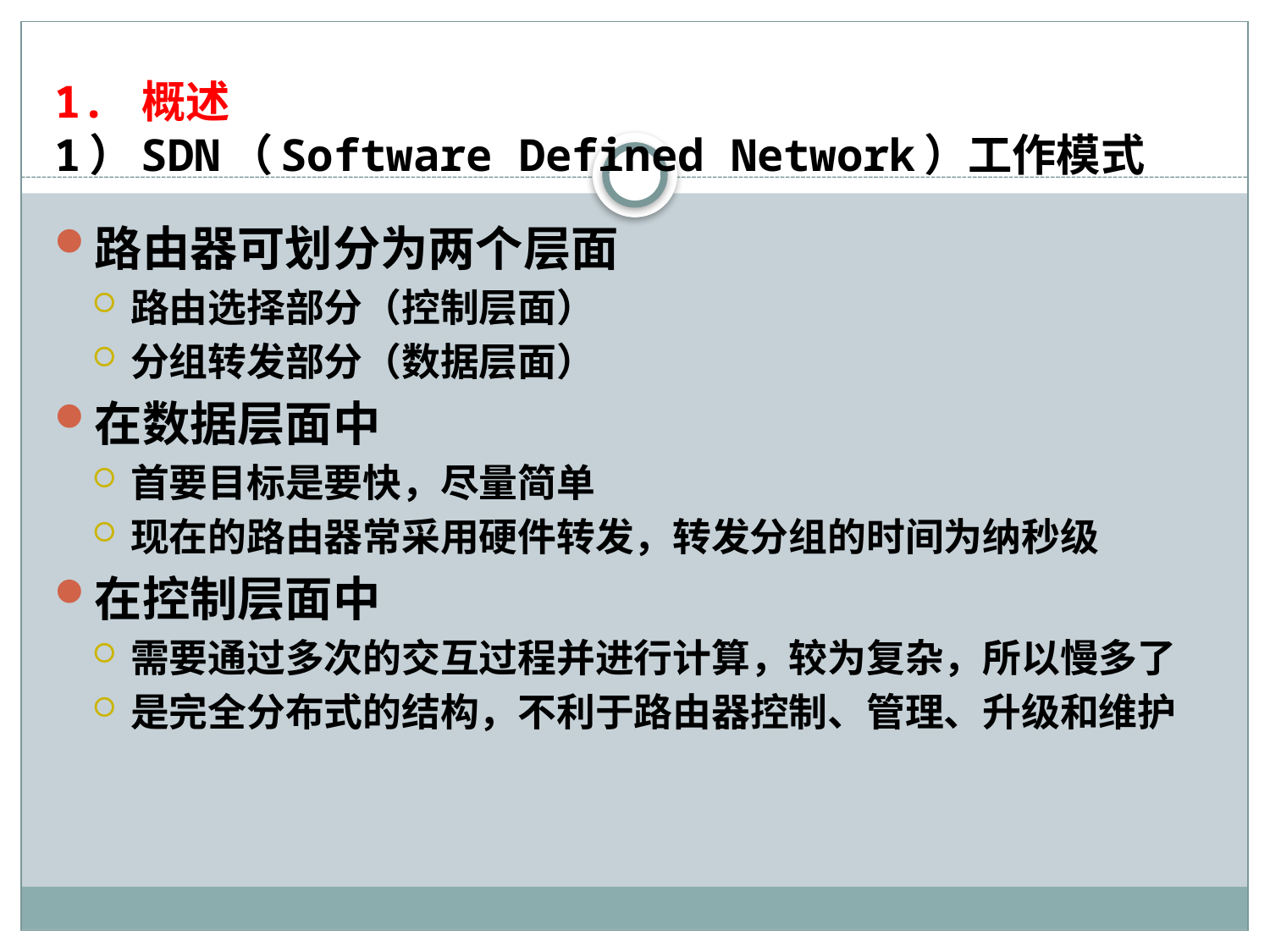

# 1. 概述 1）SDN（Software Defined Network）工作模式
路由器可划分为两个层面
路由选择部分（控制层面）
分组转发部分（数据层面）
在数据层面中
首要目标是要快，尽量简单
现在的路由器常采用硬件转发，转发分组的时间为纳秒级
在控制层面中
需要通过多次的交互过程并进行计算，较为复杂，所以慢多了
是完全分布式的结构，不利于路由器控制、管理、升级和维护